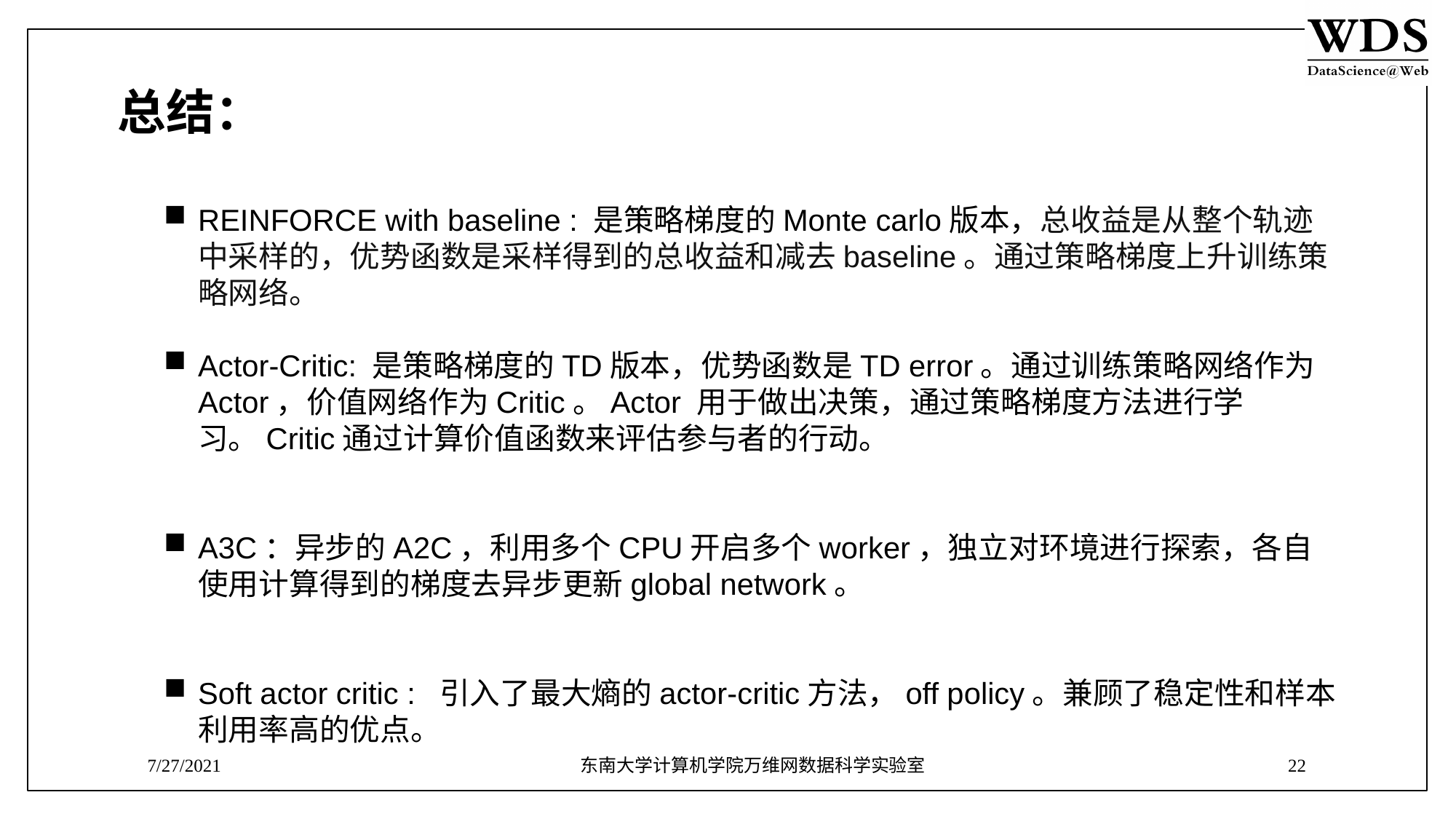

总结：
REINFORCE with baseline : 是策略梯度的Monte carlo版本，总收益是从整个轨迹中采样的，优势函数是采样得到的总收益和减去baseline。通过策略梯度上升训练策略网络。

Actor-Critic: 是策略梯度的TD版本，优势函数是TD error。通过训练策略网络作为Actor，价值网络作为Critic。Actor 用于做出决策，通过策略梯度方法进行学习。Critic通过计算价值函数来评估参与者的行动。

A3C：异步的A2C，利用多个CPU开启多个worker，独立对环境进行探索，各自使用计算得到的梯度去异步更新global network。

Soft actor critic :  引入了最大熵的actor-critic方法，off policy。兼顾了稳定性和样本利用率高的优点。

7/27/2021
东南大学计算机学院万维网数据科学实验室
22